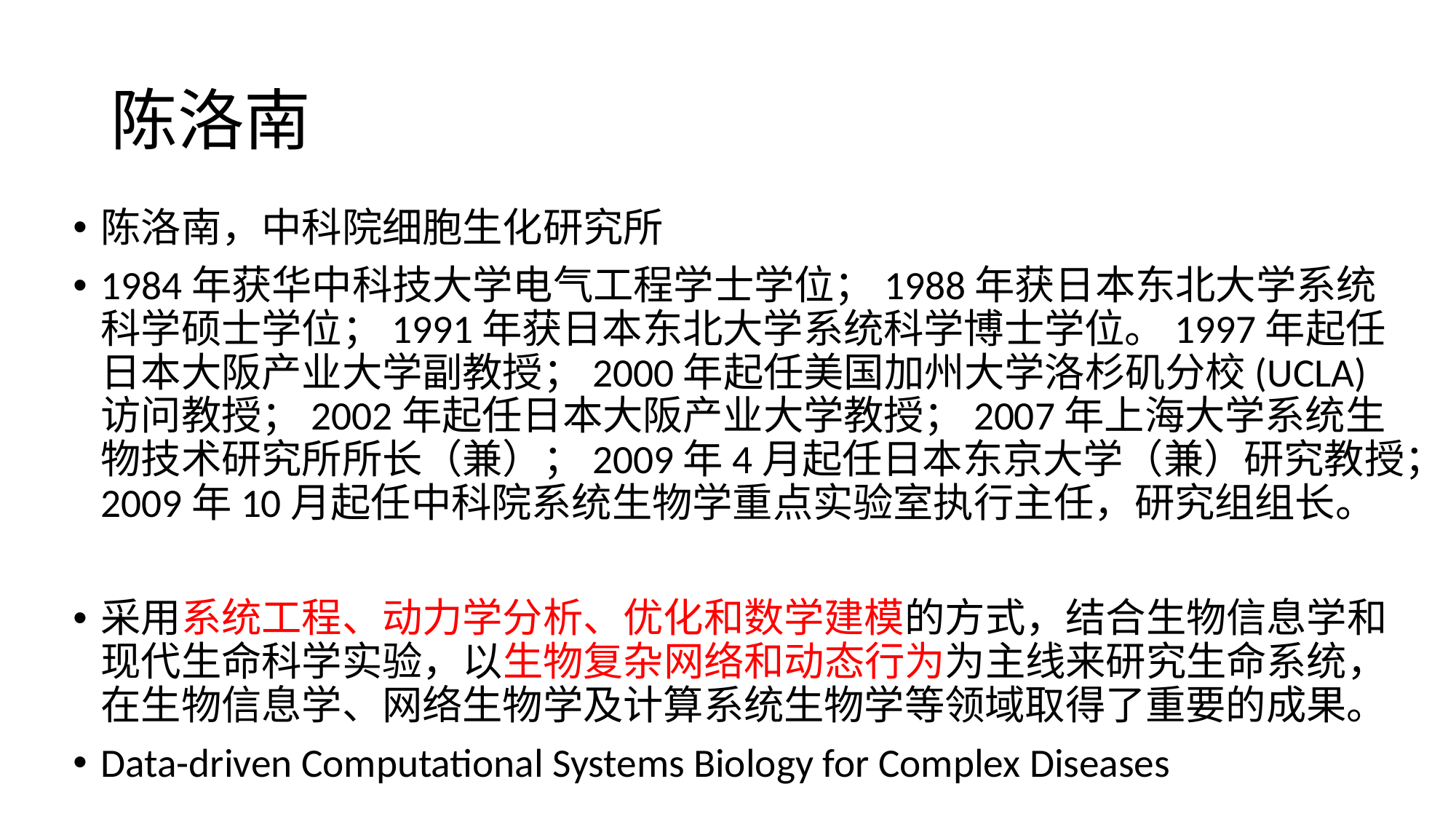

# 陈洛南
陈洛南，中科院细胞生化研究所
1984年获华中科技大学电气工程学士学位；1988年获日本东北大学系统科学硕士学位；1991年获日本东北大学系统科学博士学位。1997年起任日本大阪产业大学副教授；2000年起任美国加州大学洛杉矶分校(UCLA)访问教授；2002年起任日本大阪产业大学教授；2007年上海大学系统生物技术研究所所长（兼）；2009年4月起任日本东京大学（兼）研究教授；2009年10月起任中科院系统生物学重点实验室执行主任，研究组组长。

采用系统工程、动力学分析、优化和数学建模的方式，结合生物信息学和现代生命科学实验，以生物复杂网络和动态行为为主线来研究生命系统，在生物信息学、网络生物学及计算系统生物学等领域取得了重要的成果。
Data-driven Computational Systems Biology for Complex Diseases